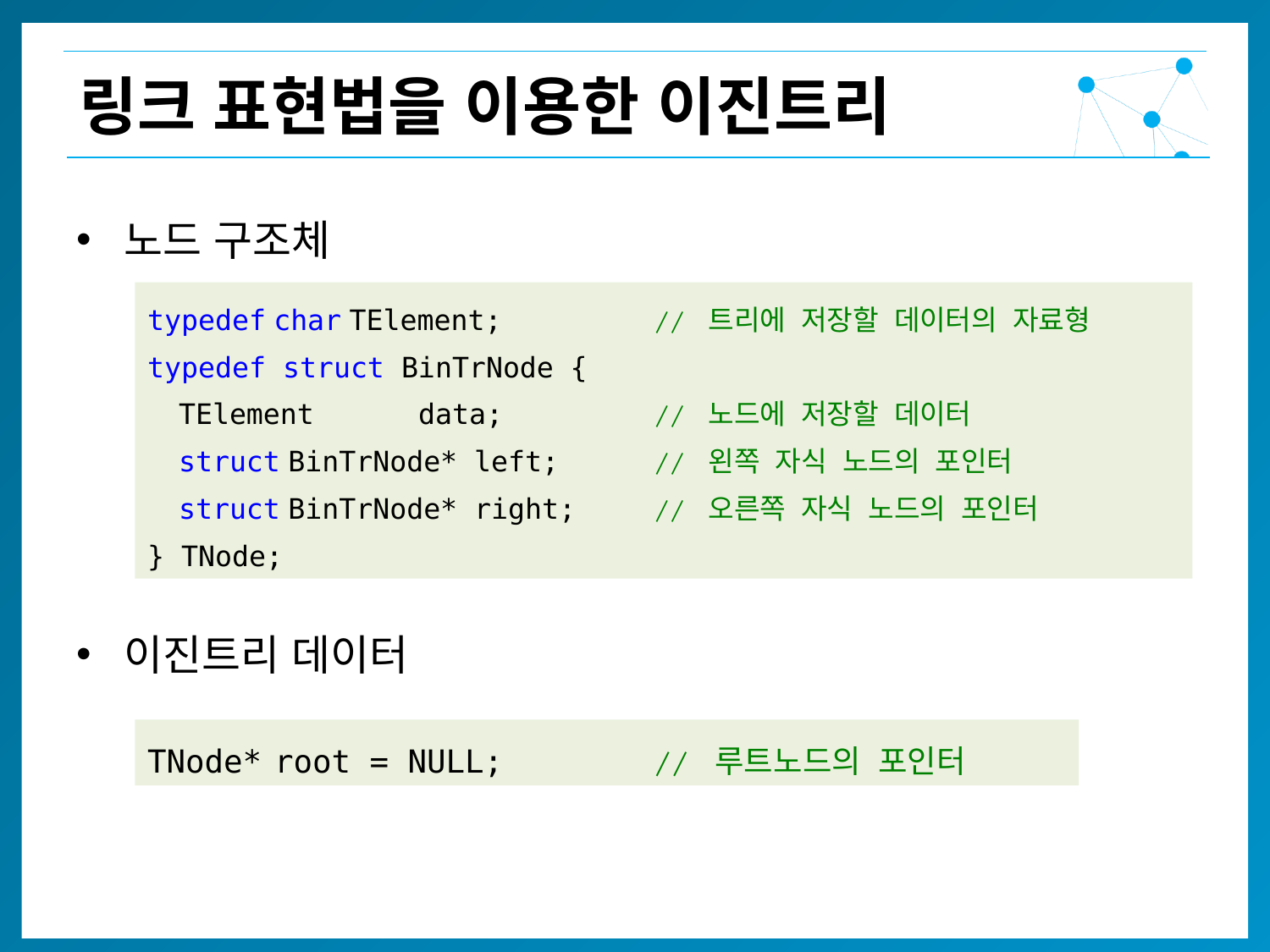

링크 표현법을 이용한 이진트리
노드 구조체

이진트리 데이터
typedef char TElement;		// 트리에 저장할 데이터의 자료형
typedef struct BinTrNode {
    TElement	 data;		// 노드에 저장할 데이터
    struct BinTrNode* left;	// 왼쪽 자식 노드의 포인터
    struct BinTrNode* right;	// 오른쪽 자식 노드의 포인터
} TNode;
TNode*	root = NULL;		// 루트노드의 포인터